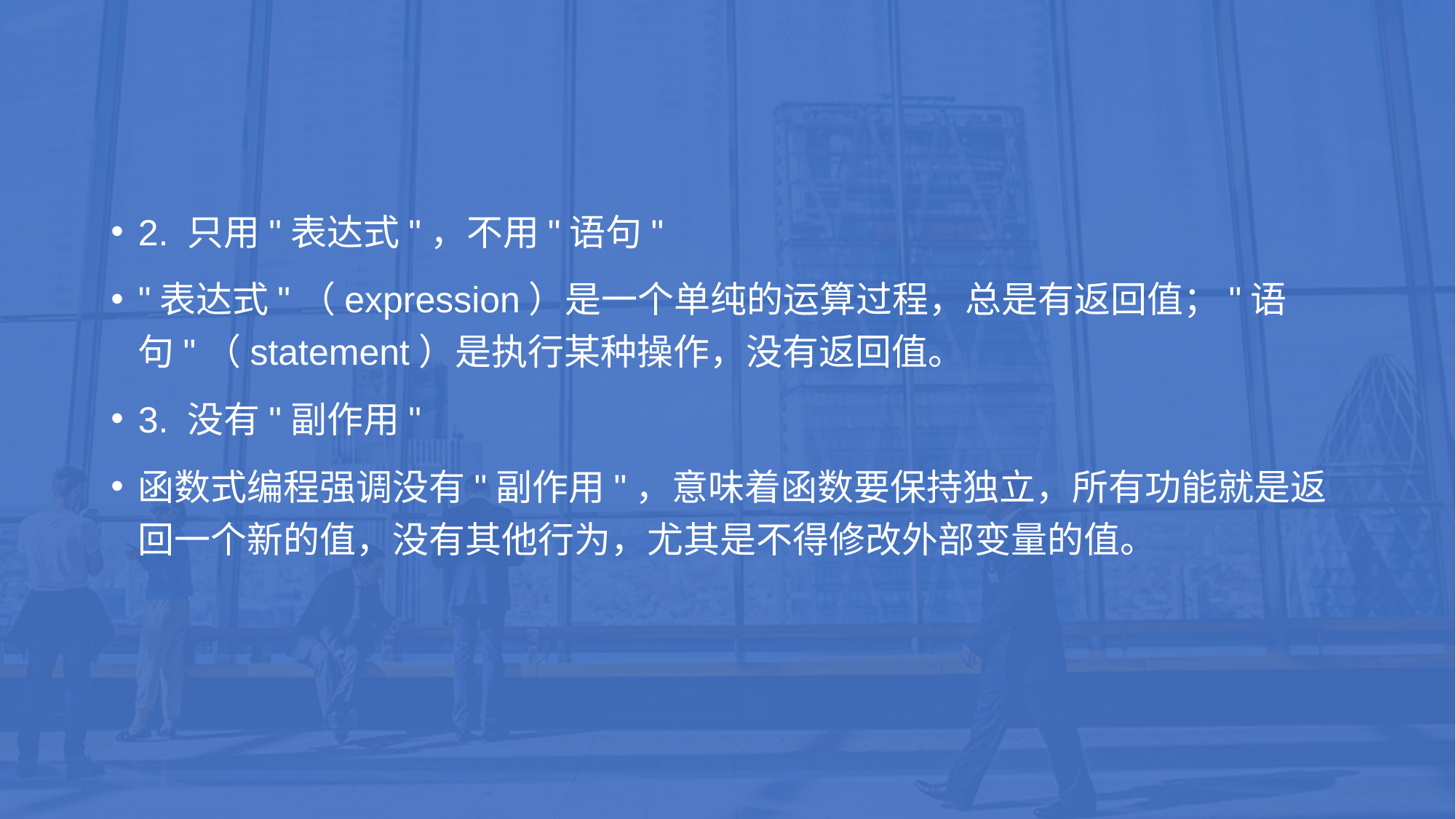

2. 只用"表达式"，不用"语句"
"表达式"（expression）是一个单纯的运算过程，总是有返回值；"语句"（statement）是执行某种操作，没有返回值。
3. 没有"副作用"
函数式编程强调没有"副作用"，意味着函数要保持独立，所有功能就是返回一个新的值，没有其他行为，尤其是不得修改外部变量的值。